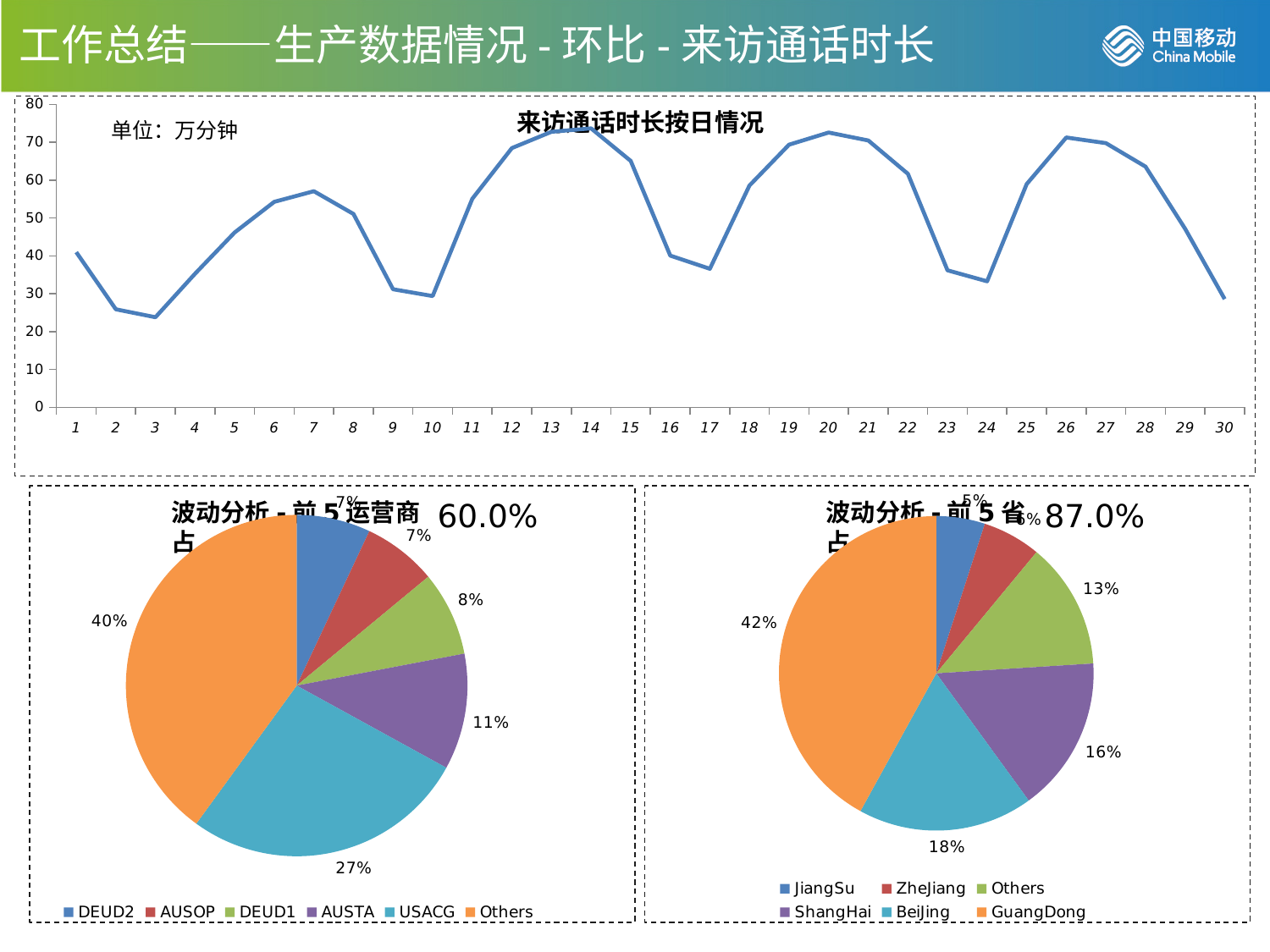

工作总结——生产数据情况-环比-来访通话时长

### Chart

| Category |  |
|---|---|
| 1 | 41.0 |
| 2 | 25.9 |
| 3 | 23.8 |
| 4 | 35.3 |
| 5 | 46.2 |
| 6 | 54.3 |
| 7 | 57.1 |
| 8 | 51.1 |
| 9 | 31.2 |
| 10 | 29.4 |
| 11 | 55.1 |
| 12 | 68.5 |
| 13 | 72.8 |
| 14 | 73.7 |
| 15 | 65.1 |
| 16 | 40.1 |
| 17 | 36.6 |
| 18 | 58.6 |
| 19 | 69.4 |
| 20 | 72.6 |
| 21 | 70.5 |
| 22 | 61.7 |
| 23 | 36.2 |
| 24 | 33.3 |
| 25 | 59.0 |
| 26 | 71.3 |
| 27 | 69.8 |
| 28 | 63.6 |
| 29 | 47.2 |
| 30 | 28.6 |
来访通话时长按日情况
单位：万分钟

### Chart

| Category |  |
|---|---|
| DEUD2 | 0.07 |
| AUSOP | 0.07 |
| DEUD1 | 0.08 |
| AUSTA | 0.11 |
| USACG | 0.27 |
| Others | 0.4 |

### Chart

| Category |  |
|---|---|
| JiangSu | 0.05 |
| ZheJiang | 0.06 |
| Others | 0.13 |
| ShangHai | 0.16 |
| BeiJing | 0.18 |
| GuangDong | 0.42 |
60.0%
87.0%